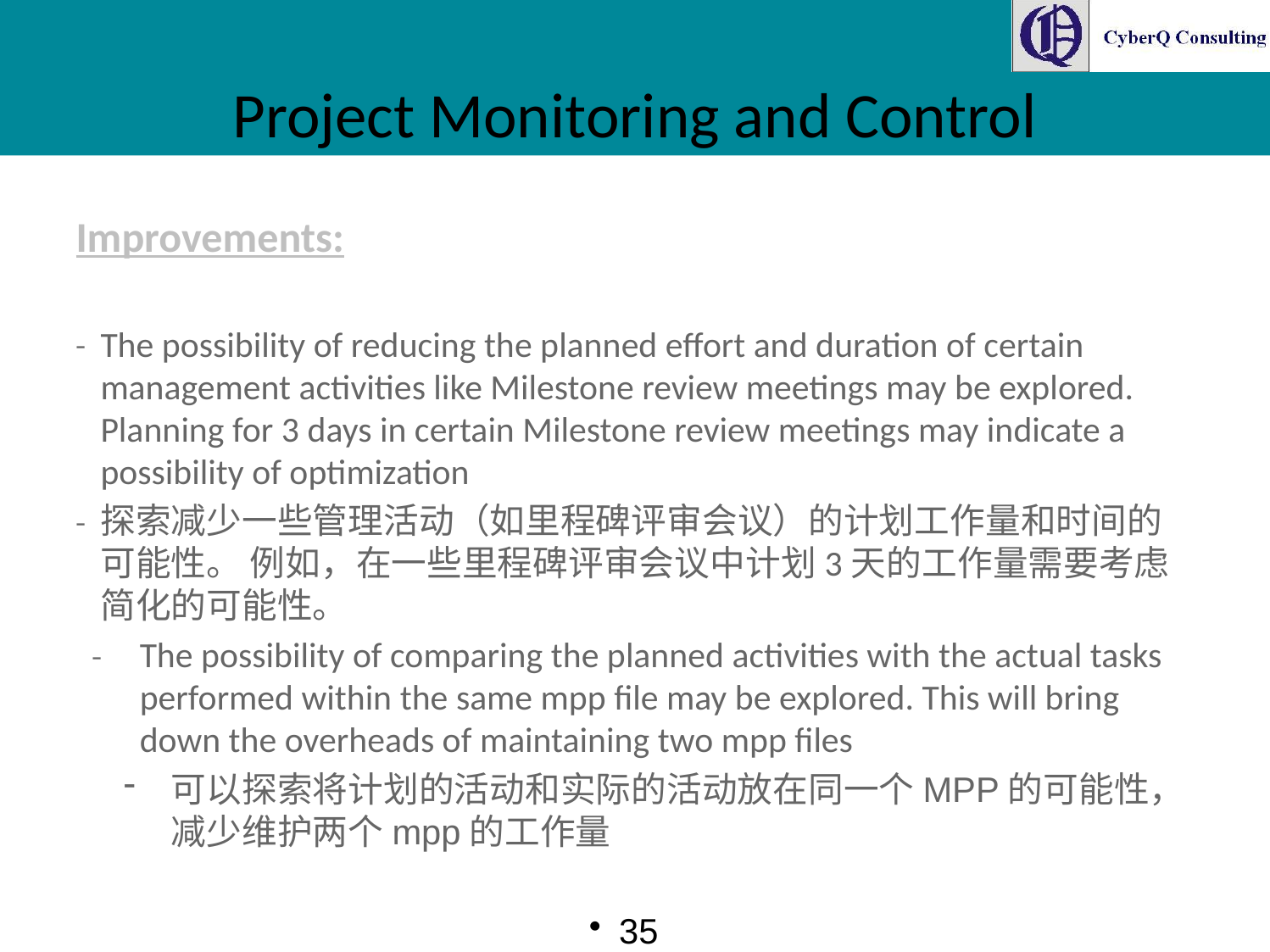

# Project Monitoring and Control
Improvements:

The possibility of reducing the planned effort and duration of certain management activities like Milestone review meetings may be explored. Planning for 3 days in certain Milestone review meetings may indicate a possibility of optimization
探索减少一些管理活动（如里程碑评审会议）的计划工作量和时间的可能性。 例如，在一些里程碑评审会议中计划3天的工作量需要考虑简化的可能性。
The possibility of comparing the planned activities with the actual tasks performed within the same mpp file may be explored. This will bring down the overheads of maintaining two mpp files
可以探索将计划的活动和实际的活动放在同一个MPP的可能性，减少维护两个mpp的工作量

35